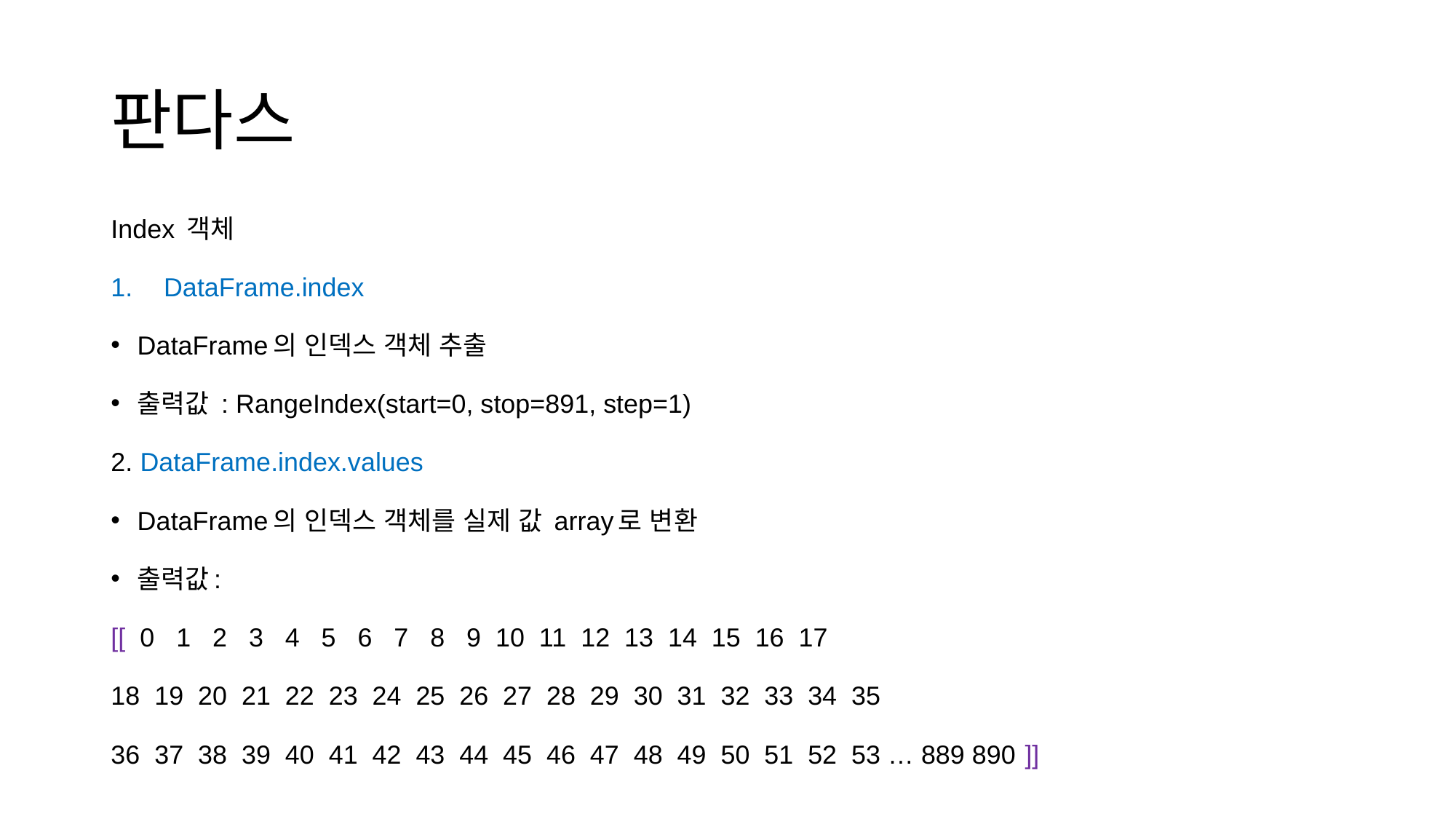

# 판다스
Index 객체
DataFrame.index
DataFrame의 인덱스 객체 추출
출력값 : RangeIndex(start=0, stop=891, step=1)
2. DataFrame.index.values
DataFrame의 인덱스 객체를 실제 값 array로 변환
출력값:
[[  0   1   2   3   4   5   6   7   8   9  10  11  12  13  14  15  16  17
18  19  20  21  22  23  24  25  26  27  28  29  30  31  32  33  34  35
36  37  38  39  40  41  42  43  44  45  46  47  48  49  50  51  52  53 … 889 890 ]]